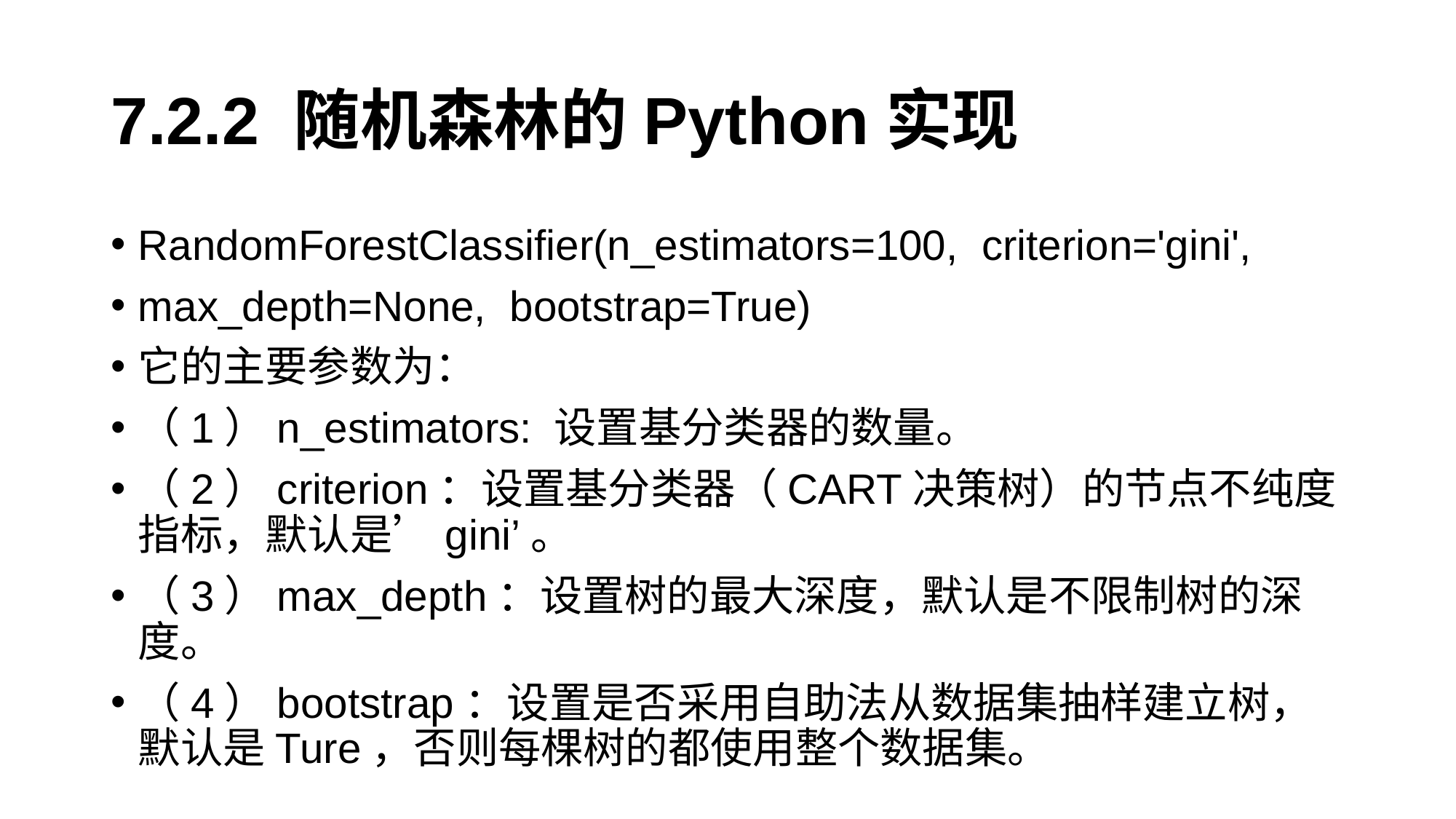

# 7.2.2 随机森林的Python实现
RandomForestClassifier(n_estimators=100,  criterion='gini',
max_depth=None,  bootstrap=True)
它的主要参数为：
（1）n_estimators: 设置基分类器的数量。
（2）criterion：设置基分类器（CART决策树）的节点不纯度指标，默认是’gini’。
（3）max_depth：设置树的最大深度，默认是不限制树的深度。
（4）bootstrap：设置是否采用自助法从数据集抽样建立树，默认是Ture，否则每棵树的都使用整个数据集。